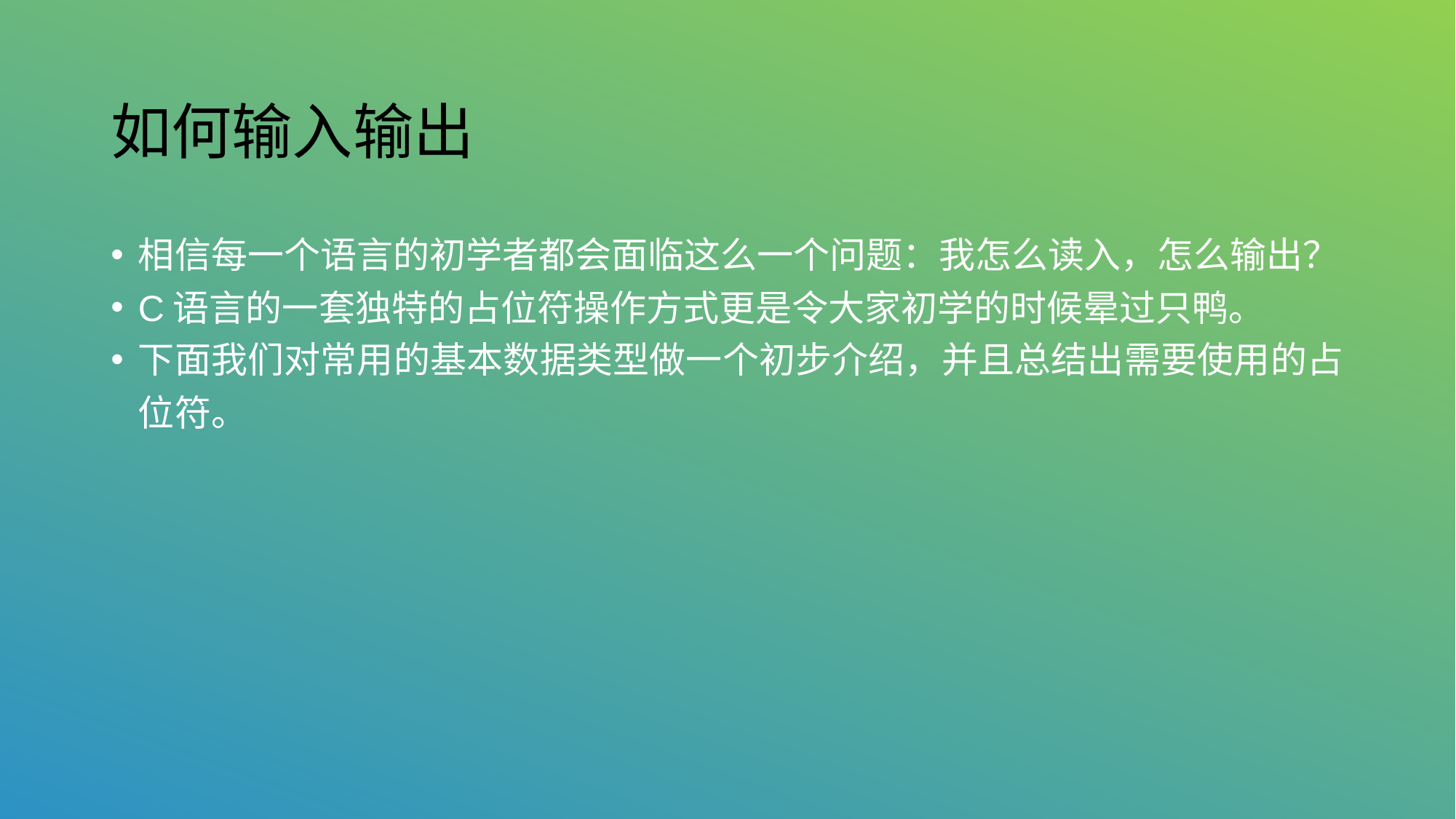

# 如何输入输出
相信每一个语言的初学者都会面临这么一个问题：我怎么读入，怎么输出？
C语言的一套独特的占位符操作方式更是令大家初学的时候晕过只鸭。
下面我们对常用的基本数据类型做一个初步介绍，并且总结出需要使用的占位符。